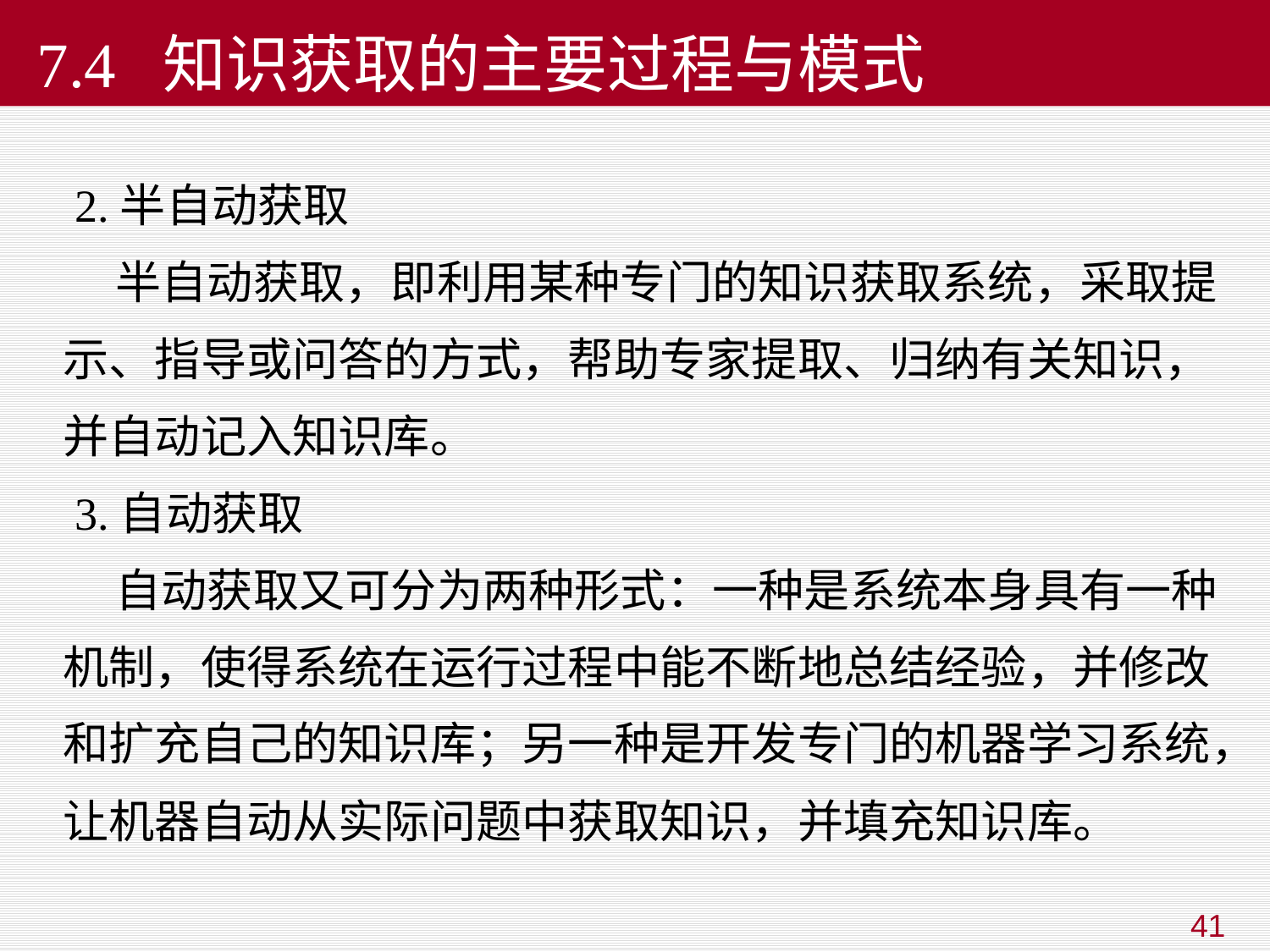

7.4  知识获取的主要过程与模式
 2.半自动获取
    半自动获取，即利用某种专门的知识获取系统，采取提示、指导或问答的方式，帮助专家提取、归纳有关知识，并自动记入知识库。
 3.自动获取
    自动获取又可分为两种形式：一种是系统本身具有一种机制，使得系统在运行过程中能不断地总结经验，并修改和扩充自己的知识库；另一种是开发专门的机器学习系统，让机器自动从实际问题中获取知识，并填充知识库。

41